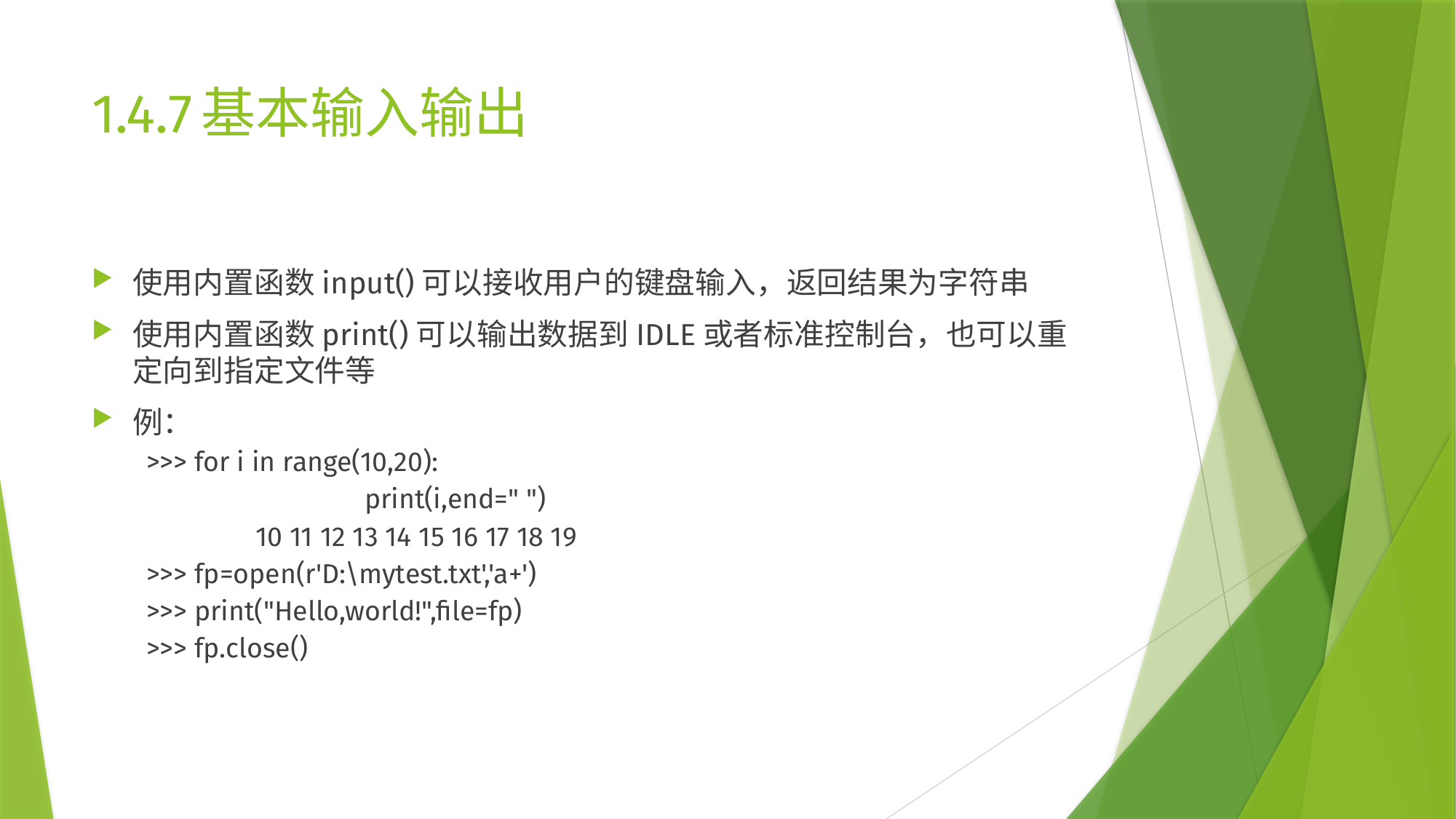

# 1.4.7	基本输入输出
使用内置函数input()可以接收用户的键盘输入，返回结果为字符串
使用内置函数print()可以输出数据到IDLE或者标准控制台，也可以重定向到指定文件等
例：
>>> for i in range(10,20):
		print(i,end=" ")
	10 11 12 13 14 15 16 17 18 19
>>> fp=open(r'D:\mytest.txt','a+')
>>> print("Hello,world!",file=fp)
>>> fp.close()